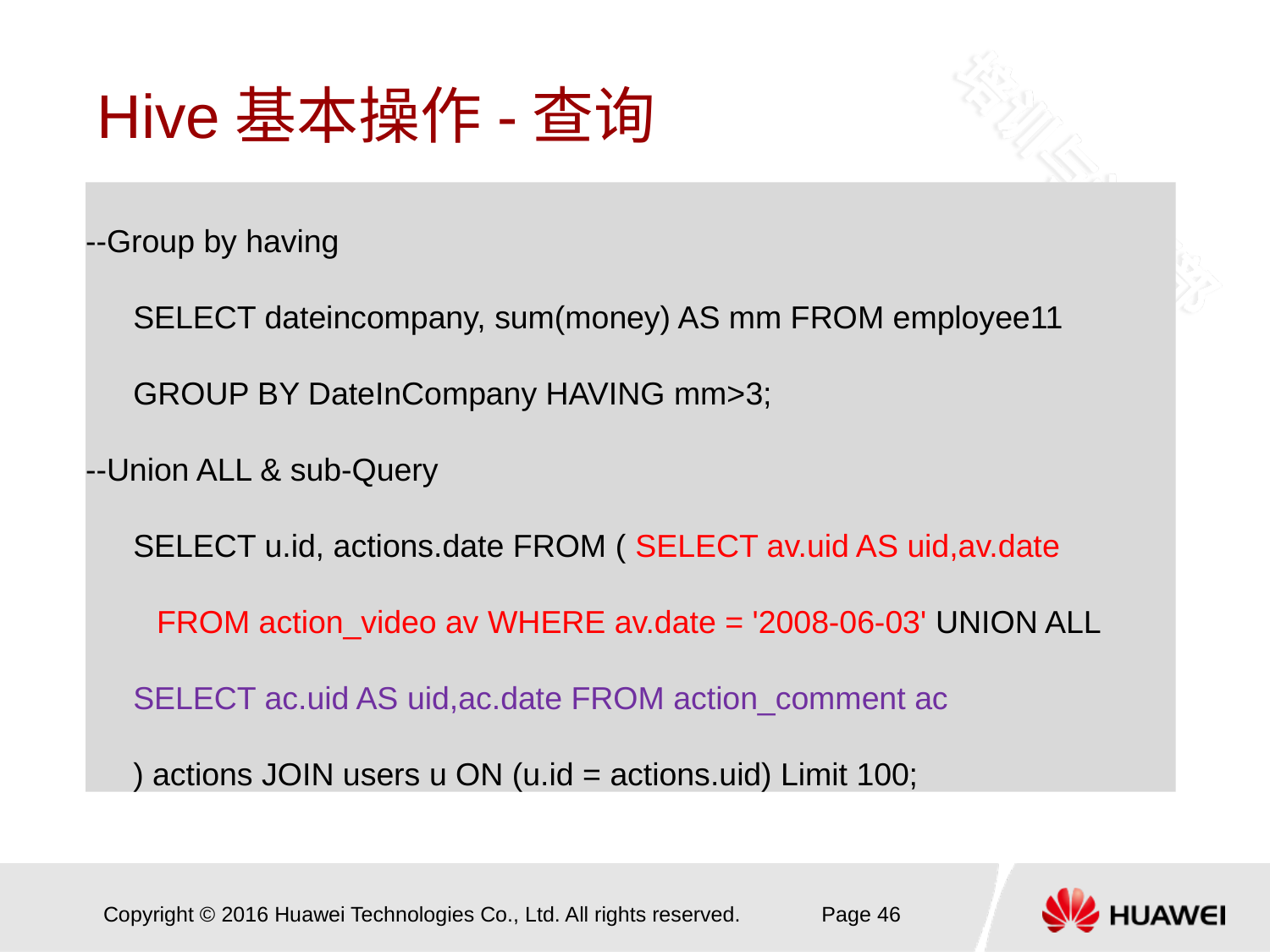

# Hive基本操作-查询
--Group by having
	SELECT dateincompany, sum(money) AS mm FROM employee11 GROUP BY DateInCompany HAVING mm>3;
--Union ALL & sub-Query
 	SELECT u.id, actions.date FROM ( SELECT av.uid AS uid,av.date
        FROM action_video av WHERE av.date = '2008-06-03' UNION ALL SELECT ac.uid AS uid,ac.date FROM action_comment ac
 	) actions JOIN users u ON (u.id = actions.uid) Limit 100;